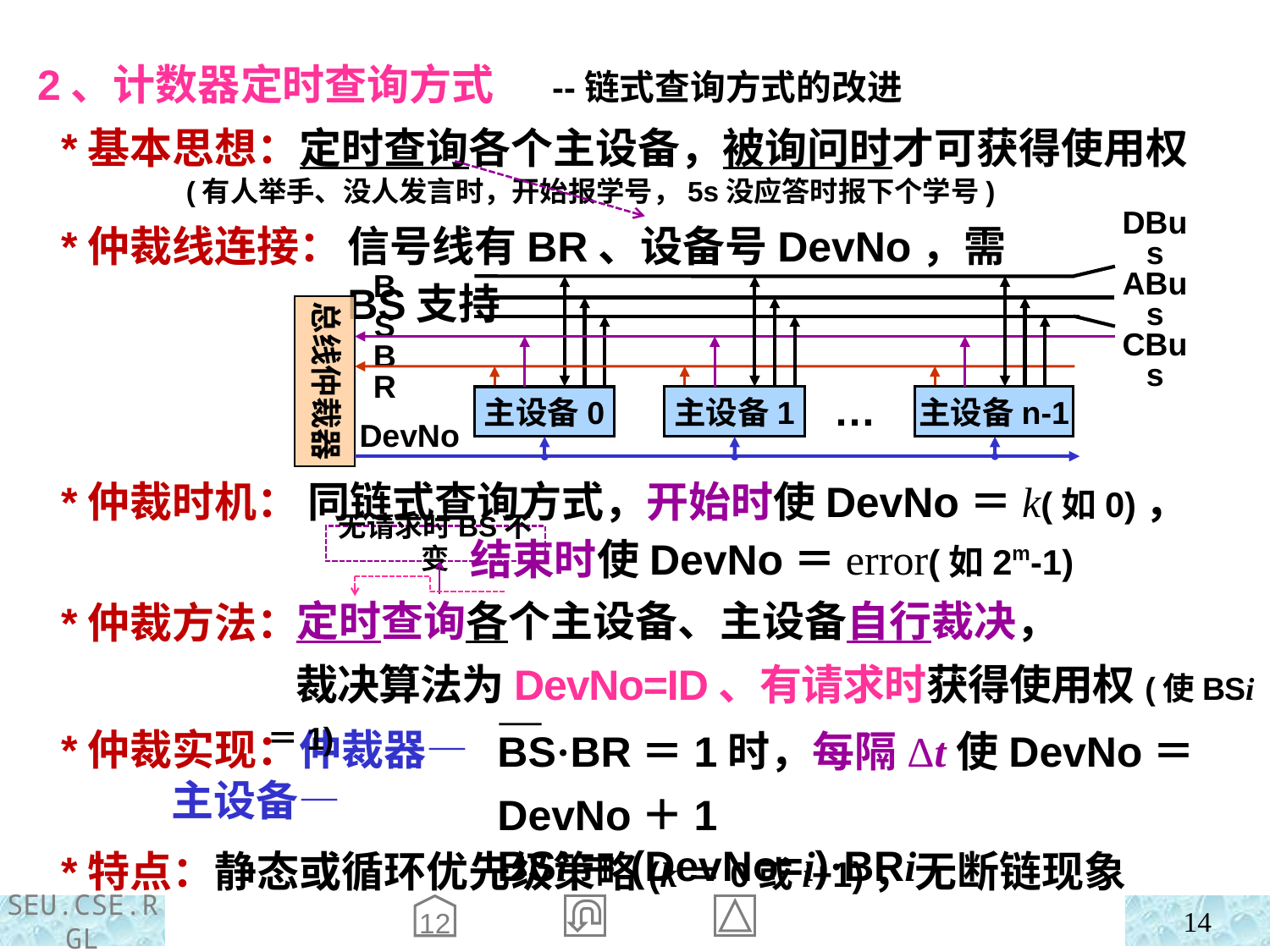

2、计数器定时查询方式     --链式查询方式的改进
  *基本思想：定时查询各个主设备，被询问时才可获得使用权
                   (有人举手、没人发言时，开始报学号，5s没应答时报下个学号)
  *仲裁线连接：
信号线有BR、设备号DevNo，需BS支持
DBus
ABus
CBus
总线仲裁器
BS
BR
主设备1
主设备n-1
…
主设备0
DevNo
  *仲裁时机：

  *仲裁方法：

  *仲裁实现：仲裁器—
             主设备—
同链式查询方式，开始时使DevNo＝k(如0)，
                结束时使DevNo＝error(如2m-1)
无请求时BS不变
  定时查询各个主设备、主设备自行裁决，
  裁决算法为DevNo=ID、有请求时获得使用权(使BSi＝1)
BS·BR＝1时，每隔Δt使DevNo＝DevNo＋1
BSi＝(DevNo=i)·BRi

  *特点：静态或循环优先级策略(k＝0或i+1)，无断链现象

12
14